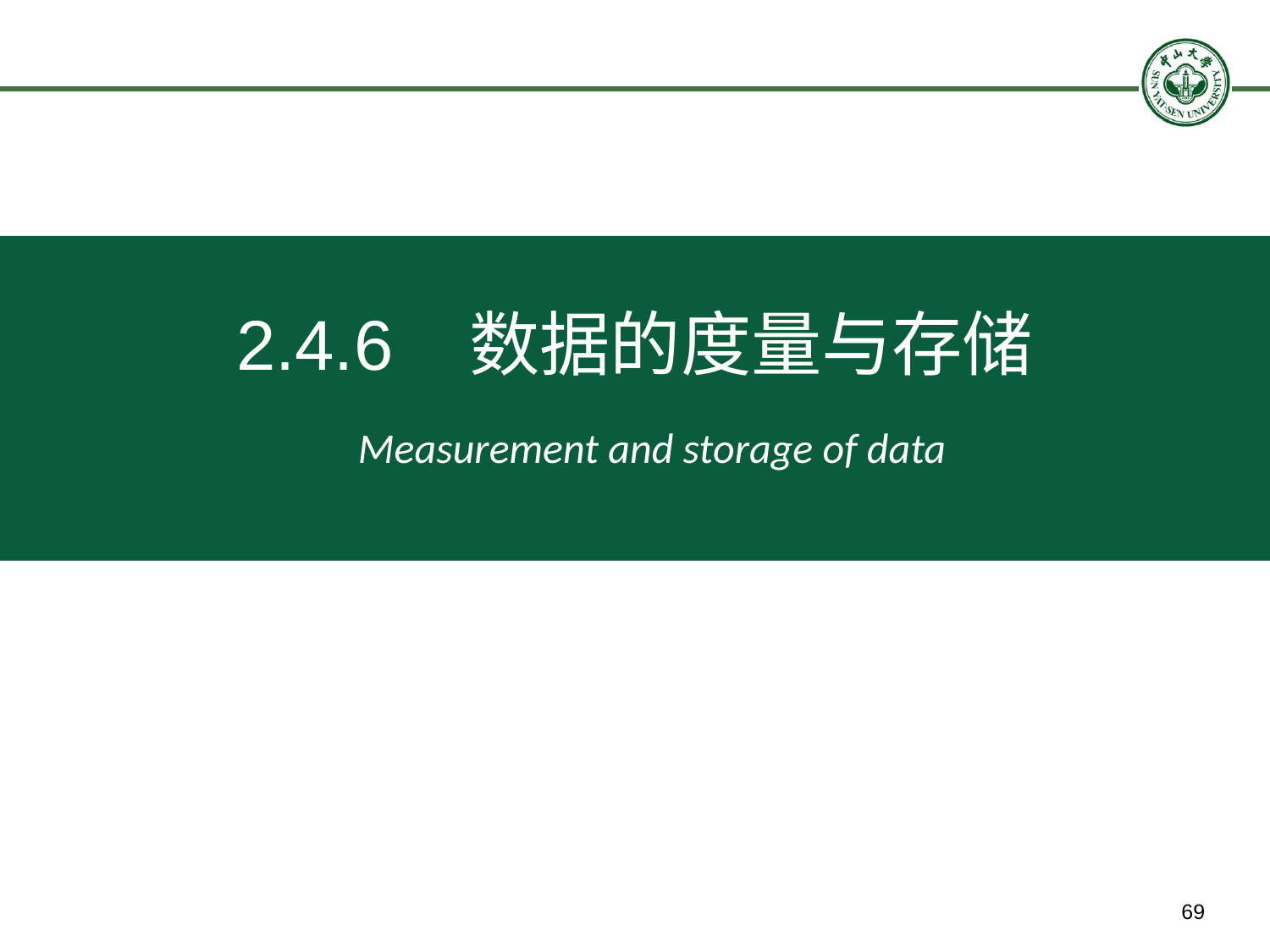

2.4.6   数据的度量与存储

Measurement and storage of data